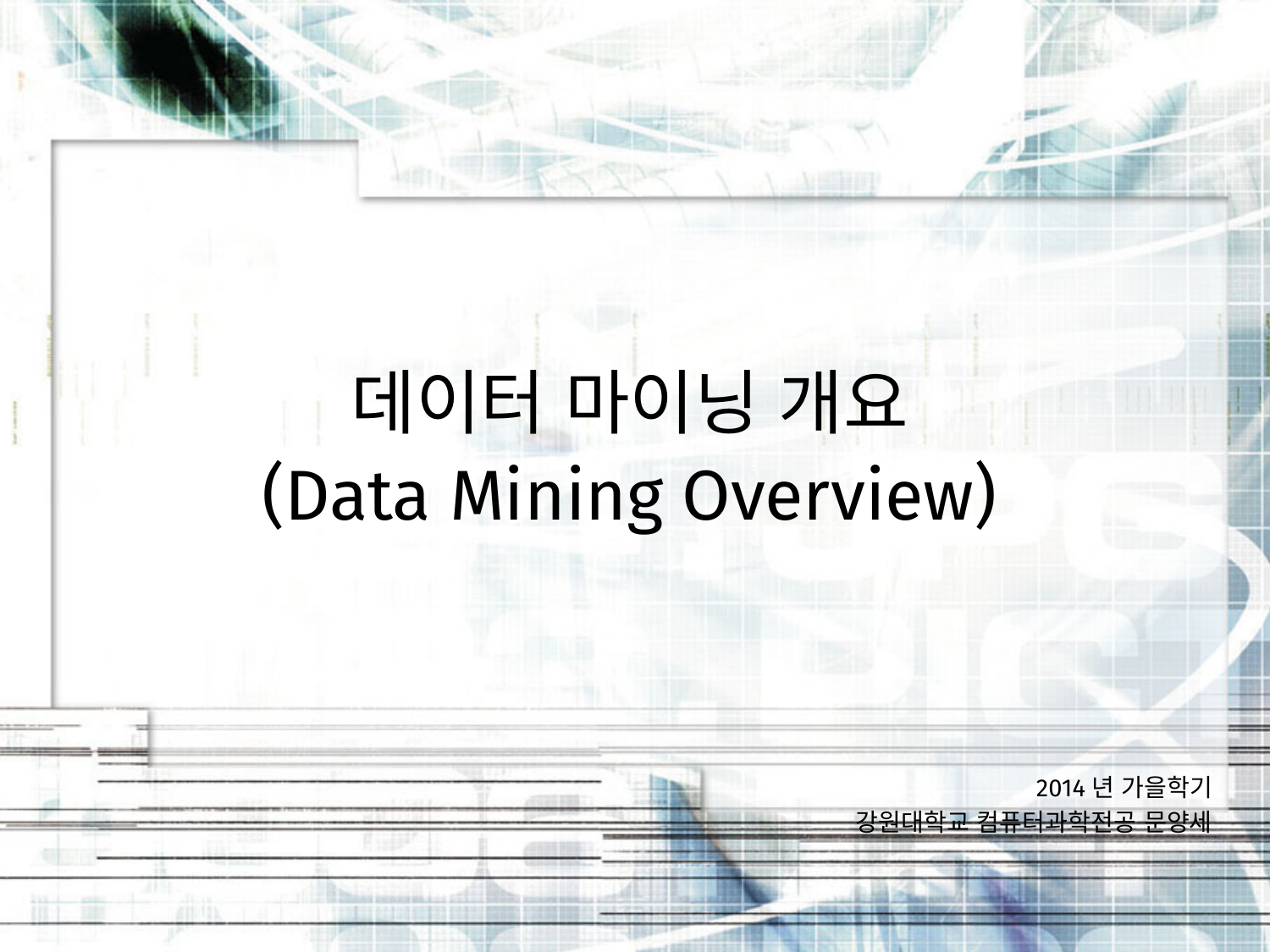

데이터 마이닝 개요
(Data Mining Overview)
2014년 가을학기
강원대학교 컴퓨터과학전공 문양세